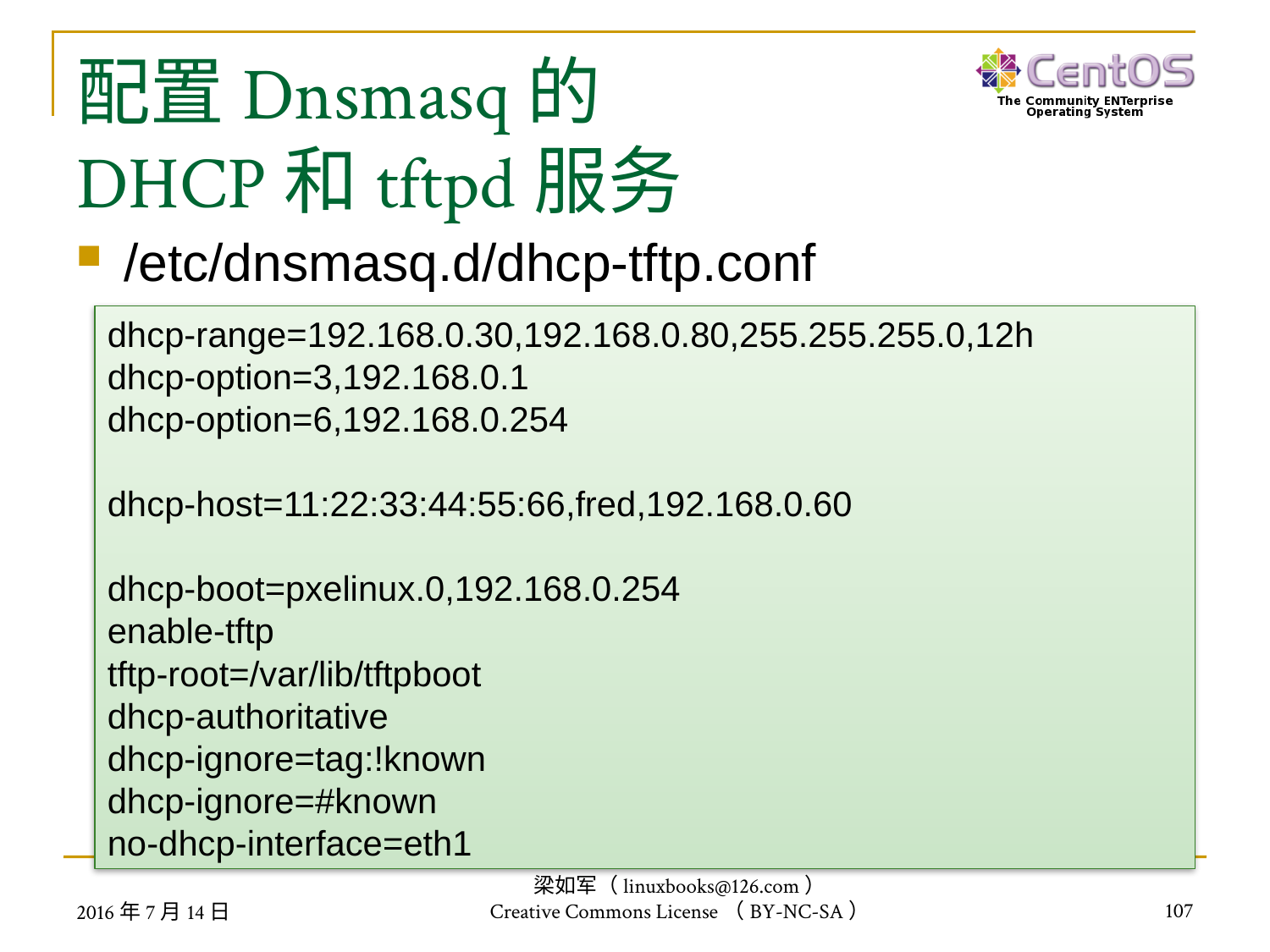

# 配置Dnsmasq的 DHCP和tftpd服务
/etc/dnsmasq.d/dhcp-tftp.conf
dhcp-range=192.168.0.30,192.168.0.80,255.255.255.0,12h
dhcp-option=3,192.168.0.1
dhcp-option=6,192.168.0.254

dhcp-host=11:22:33:44:55:66,fred,192.168.0.60

dhcp-boot=pxelinux.0,192.168.0.254
enable-tftp
tftp-root=/var/lib/tftpboot
dhcp-authoritative
dhcp-ignore=tag:!known
dhcp-ignore=#known
no-dhcp-interface=eth1
梁如军（linuxbooks@126.com）
Creative Commons License（BY-NC-SA）
2016年7月14日
107